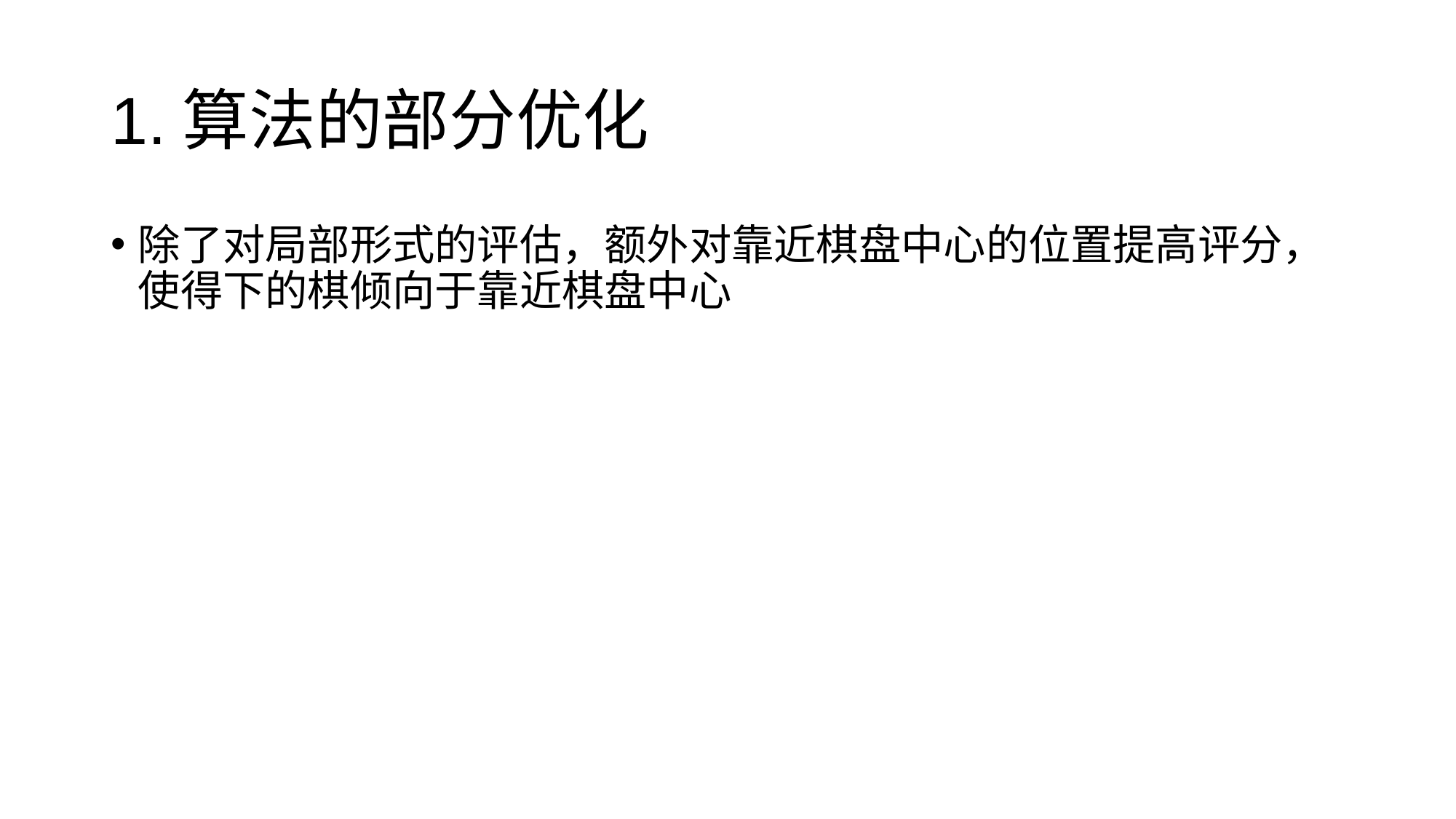

# 1.算法的部分优化
除了对局部形式的评估，额外对靠近棋盘中心的位置提高评分，使得下的棋倾向于靠近棋盘中心